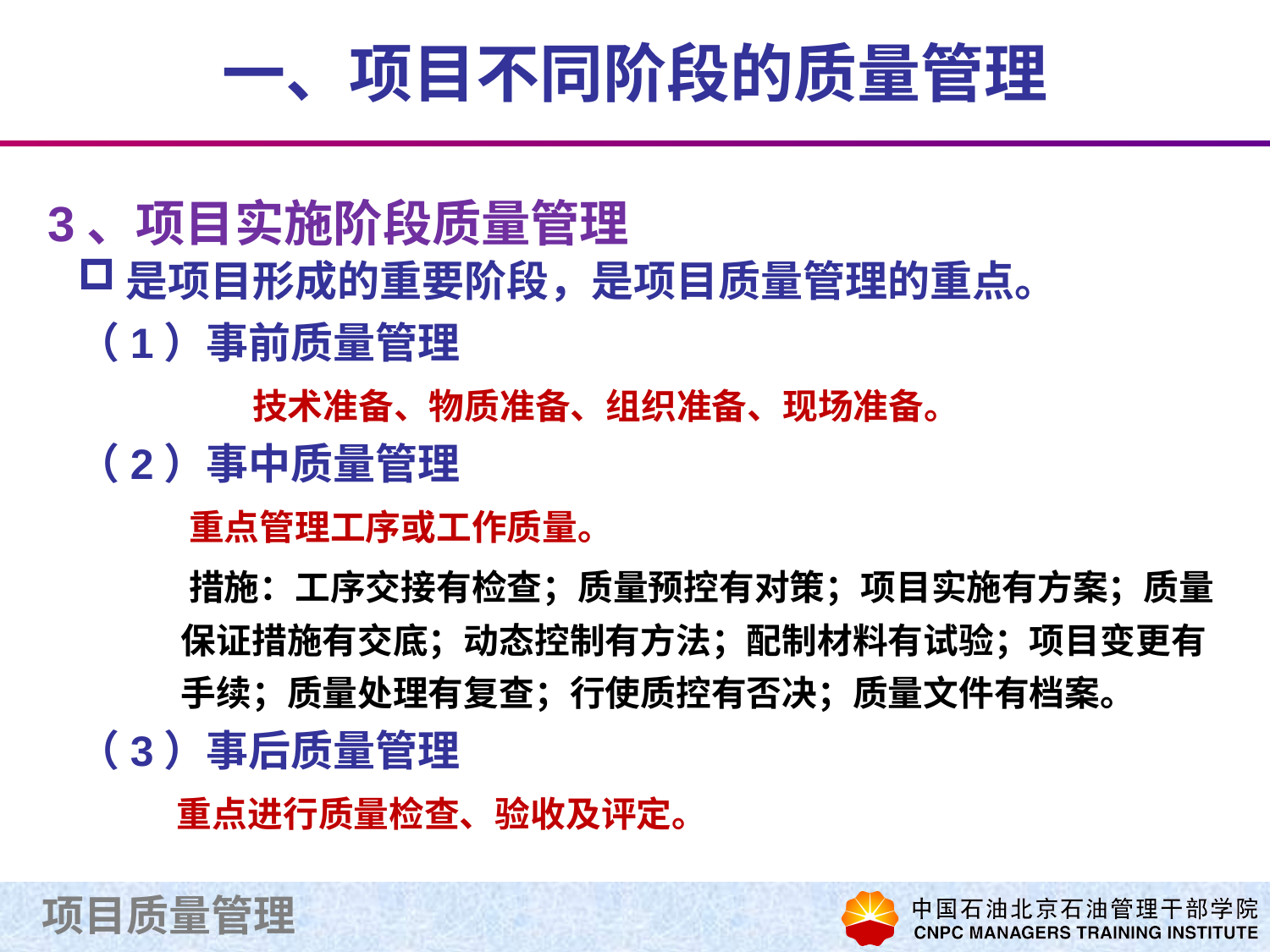

一、项目不同阶段的质量管理
3、项目实施阶段质量管理
是项目形成的重要阶段，是项目质量管理的重点。
（1）事前质量管理
	技术准备、物质准备、组织准备、现场准备。
（2）事中质量管理
重点管理工序或工作质量。
措施：工序交接有检查；质量预控有对策；项目实施有方案；质量保证措施有交底；动态控制有方法；配制材料有试验；项目变更有手续；质量处理有复查；行使质控有否决；质量文件有档案。
（3）事后质量管理
重点进行质量检查、验收及评定。